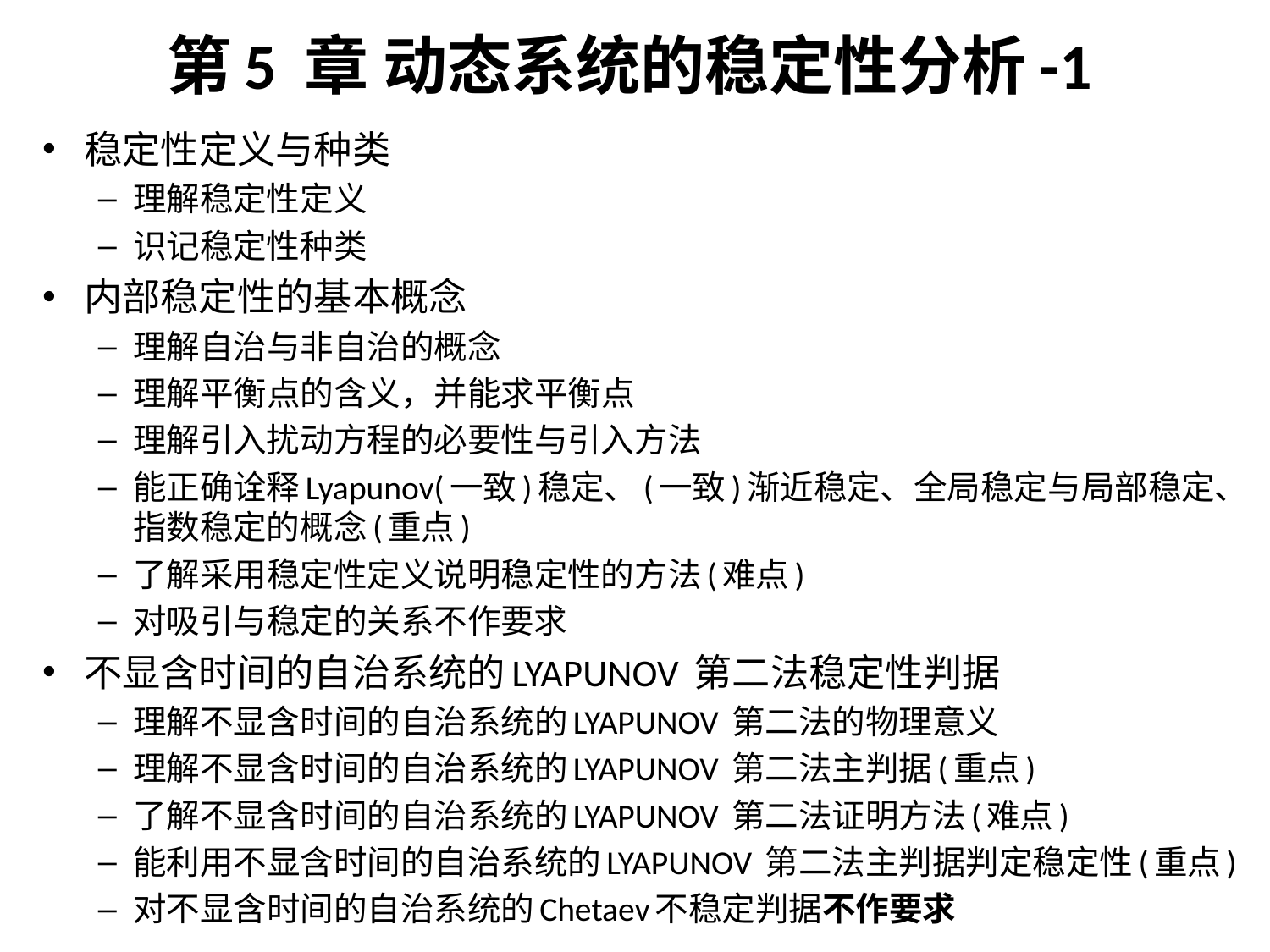

# 第5 章 动态系统的稳定性分析-1
稳定性定义与种类
理解稳定性定义
识记稳定性种类
内部稳定性的基本概念
理解自治与非自治的概念
理解平衡点的含义，并能求平衡点
理解引入扰动方程的必要性与引入方法
能正确诠释Lyapunov(一致)稳定、(一致)渐近稳定、全局稳定与局部稳定、指数稳定的概念(重点)
了解采用稳定性定义说明稳定性的方法(难点)
对吸引与稳定的关系不作要求
不显含时间的自治系统的LYAPUNOV 第二法稳定性判据
理解不显含时间的自治系统的LYAPUNOV 第二法的物理意义
理解不显含时间的自治系统的LYAPUNOV 第二法主判据(重点)
了解不显含时间的自治系统的LYAPUNOV 第二法证明方法(难点)
能利用不显含时间的自治系统的LYAPUNOV 第二法主判据判定稳定性(重点)
对不显含时间的自治系统的Chetaev不稳定判据不作要求